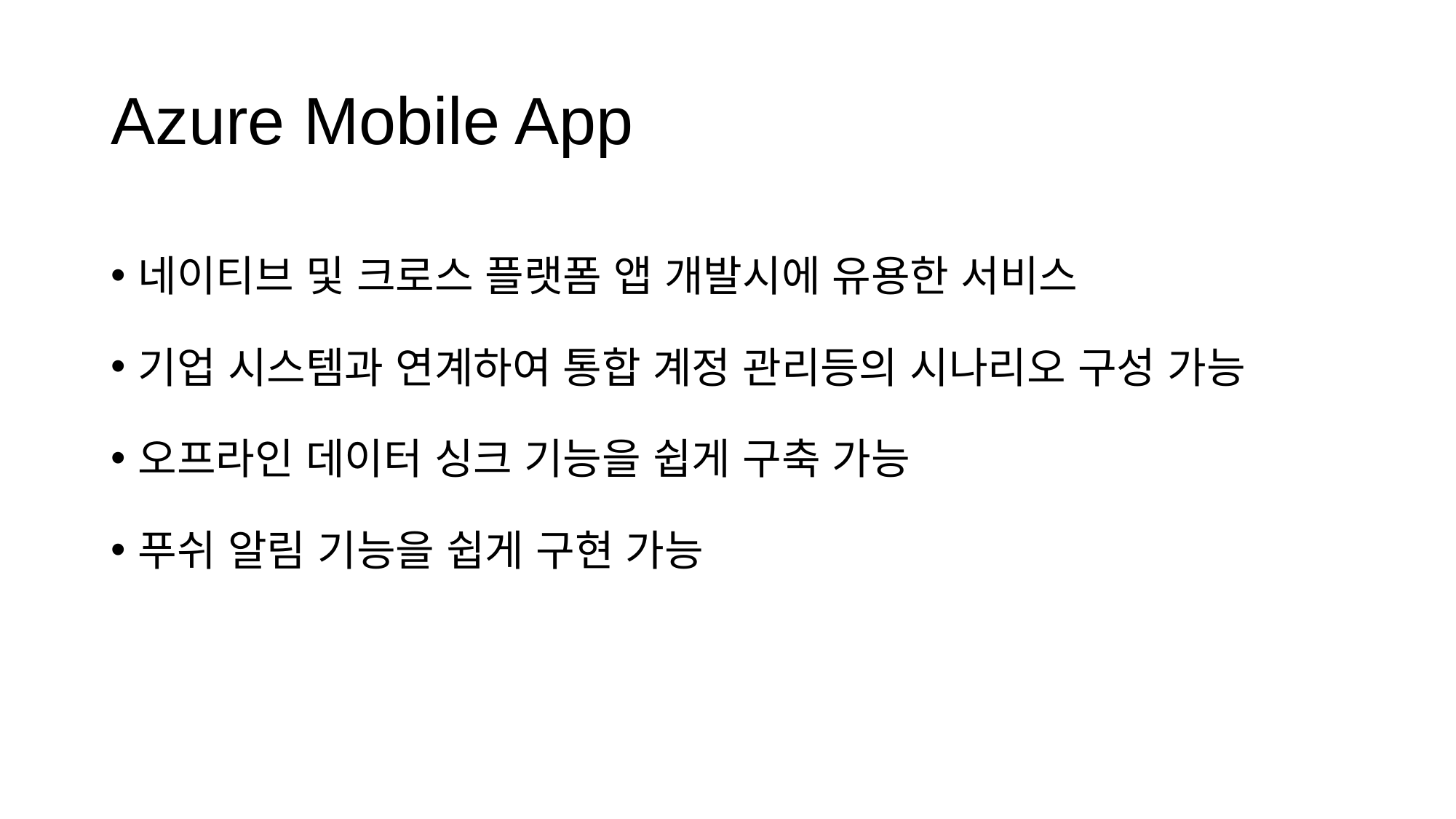

# Azure Mobile App
네이티브 및 크로스 플랫폼 앱 개발시에 유용한 서비스
기업 시스템과 연계하여 통합 계정 관리등의 시나리오 구성 가능
오프라인 데이터 싱크 기능을 쉽게 구축 가능
푸쉬 알림 기능을 쉽게 구현 가능